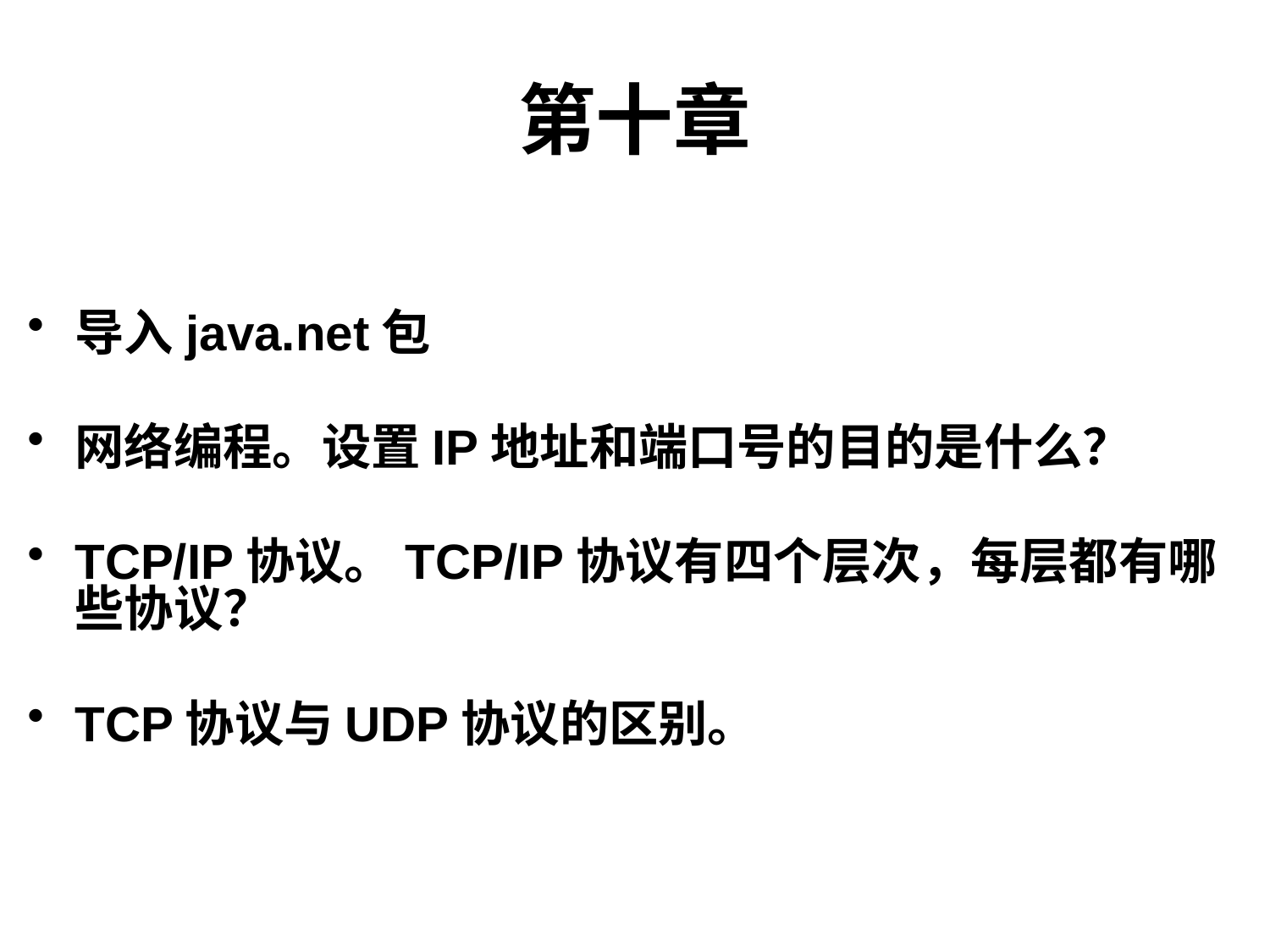

# 第十章
导入java.net包

网络编程。设置IP地址和端口号的目的是什么？

TCP/IP协议。TCP/IP协议有四个层次，每层都有哪些协议？

TCP协议与UDP协议的区别。